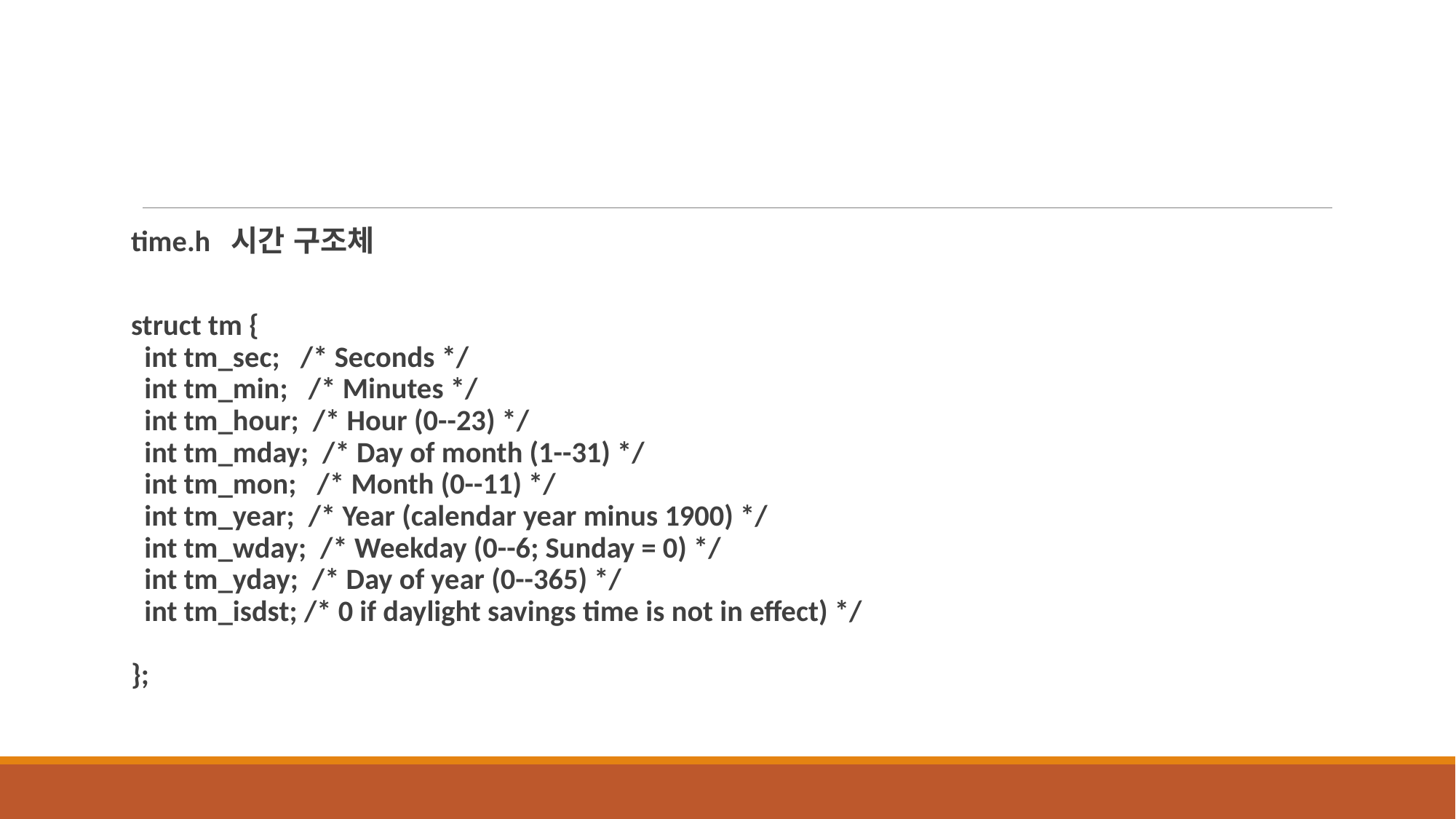

time.h  시간 구조체
struct tm {
  int tm_sec;   /* Seconds */
  int tm_min;   /* Minutes */
  int tm_hour;  /* Hour (0--23) */
  int tm_mday;  /* Day of month (1--31) */
  int tm_mon;   /* Month (0--11) */
  int tm_year;  /* Year (calendar year minus 1900) */
  int tm_wday;  /* Weekday (0--6; Sunday = 0) */
  int tm_yday;  /* Day of year (0--365) */
  int tm_isdst; /* 0 if daylight savings time is not in effect) */
};